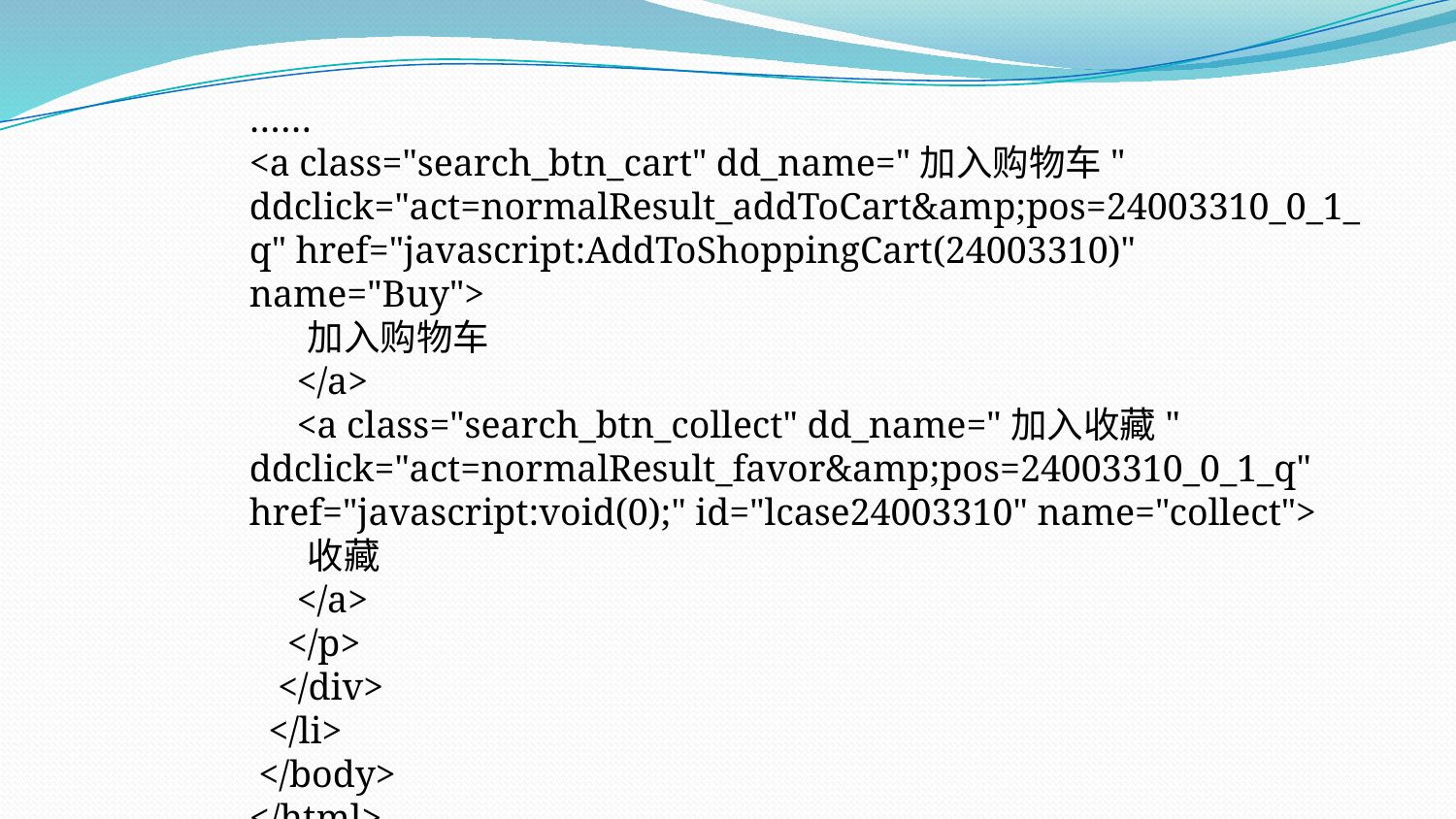

……
<a class="search_btn_cart" dd_name="加入购物车" ddclick="act=normalResult_addToCart&amp;pos=24003310_0_1_q" href="javascript:AddToShoppingCart(24003310)" name="Buy">
      加入购物车
     </a>
     <a class="search_btn_collect" dd_name="加入收藏" ddclick="act=normalResult_favor&amp;pos=24003310_0_1_q" href="javascript:void(0);" id="lcase24003310" name="collect">
      收藏
     </a>
    </p>
   </div>
  </li>
 </body>
</html>